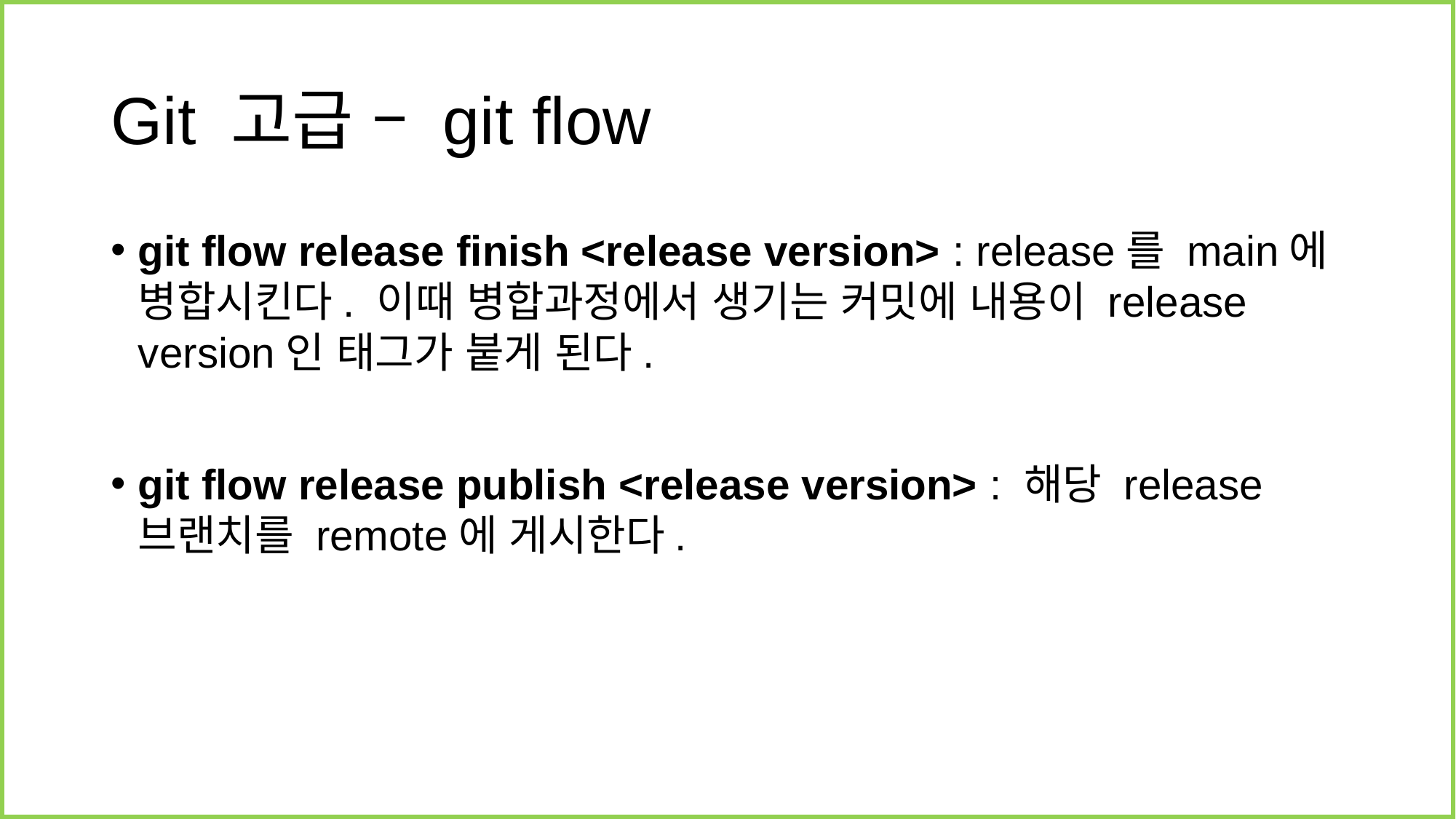

# Git 고급 – git flow
git flow release finish <release version> : release를 main에 병합시킨다. 이때 병합과정에서 생기는 커밋에 내용이 release version인 태그가 붙게 된다.

git flow release publish <release version> : 해당 release
브랜치를 remote에 게시한다.